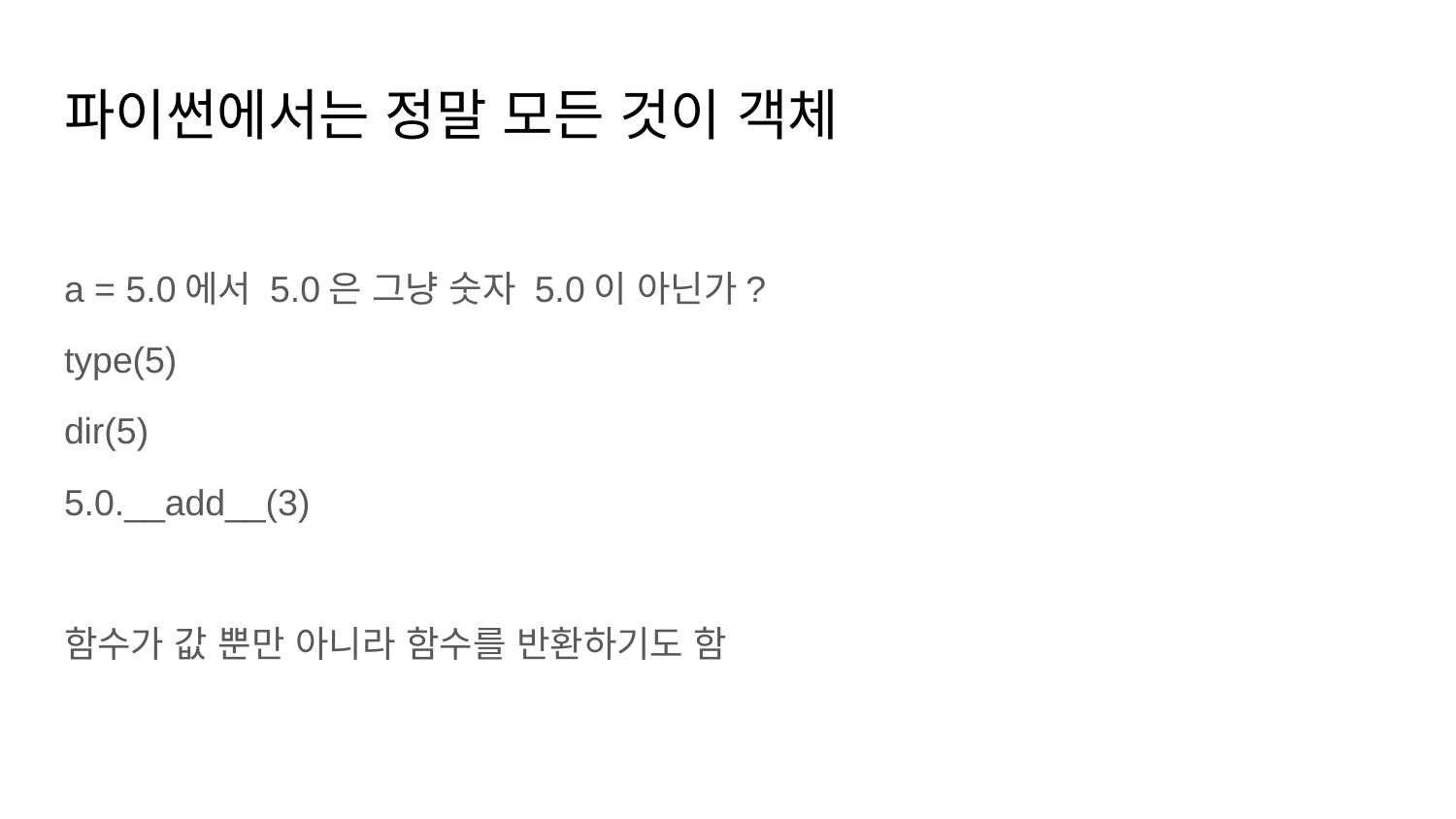

# 파이썬에서는 정말 모든 것이 객체

a = 5.0에서 5.0은 그냥 숫자 5.0이 아닌가?
type(5)
dir(5)
5.0.__add__(3)

함수가 값 뿐만 아니라 함수를 반환하기도 함